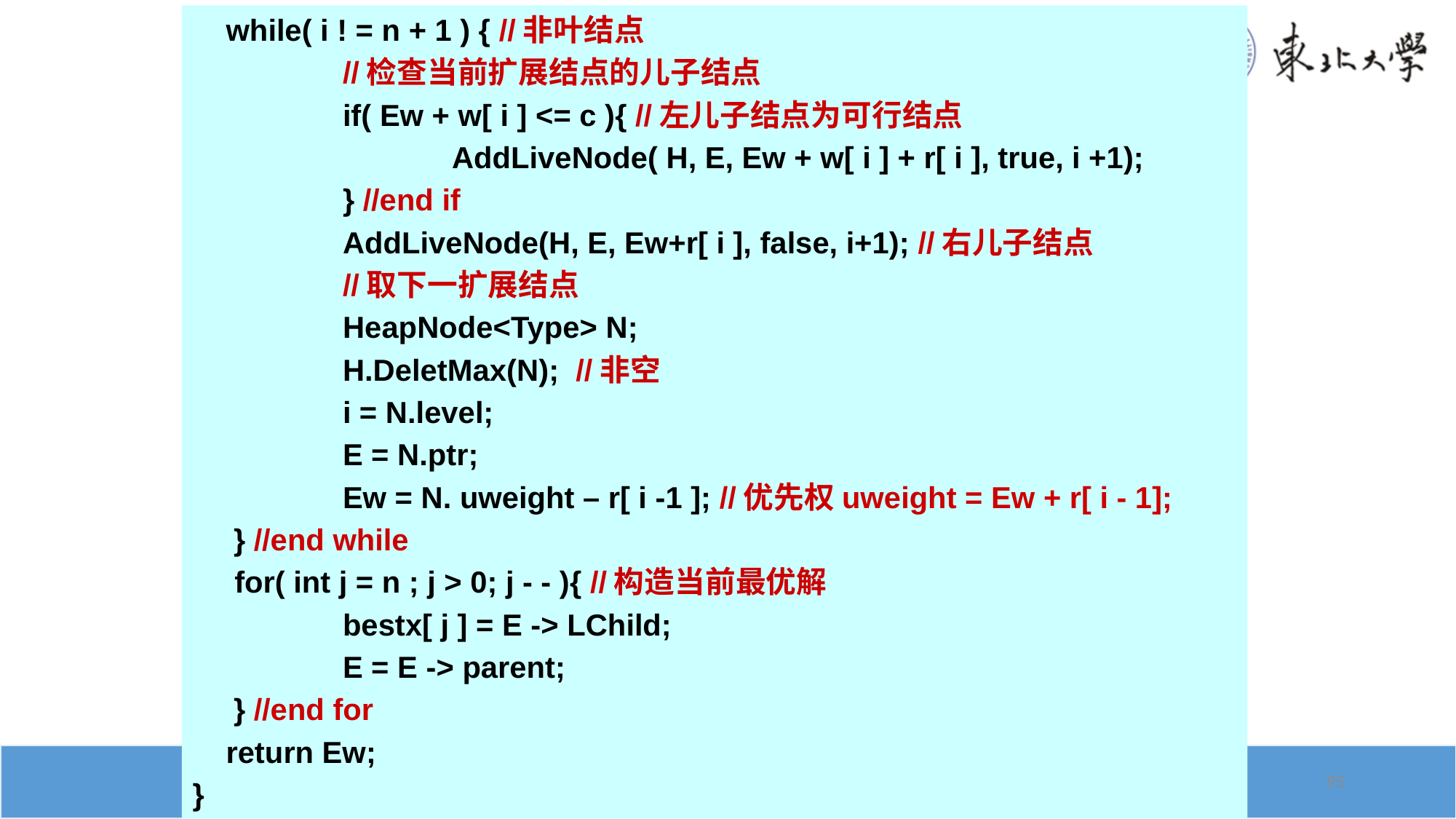

while( i ! = n + 1 ) { //非叶结点
    		//检查当前扩展结点的儿子结点
    		if( Ew + w[ i ] <= c ){ //左儿子结点为可行结点
         		AddLiveNode( H, E, Ew + w[ i ] + r[ i ], true, i +1);
    		} //end if
    		AddLiveNode(H, E, Ew+r[ i ], false, i+1); //右儿子结点
		//取下一扩展结点
   		HeapNode<Type> N;
    		H.DeletMax(N);  //非空
    		i = N.level;
    		E = N.ptr;
    		Ew = N. uweight – r[ i -1 ]; //优先权uweight = Ew + r[ i - 1];
    	} //end while
     for( int j = n ; j > 0; j - - ){ //构造当前最优解
     	bestx[ j ] = E -> LChild;
     	E = E -> parent;
    	} //end for
    return Ew;
}
95